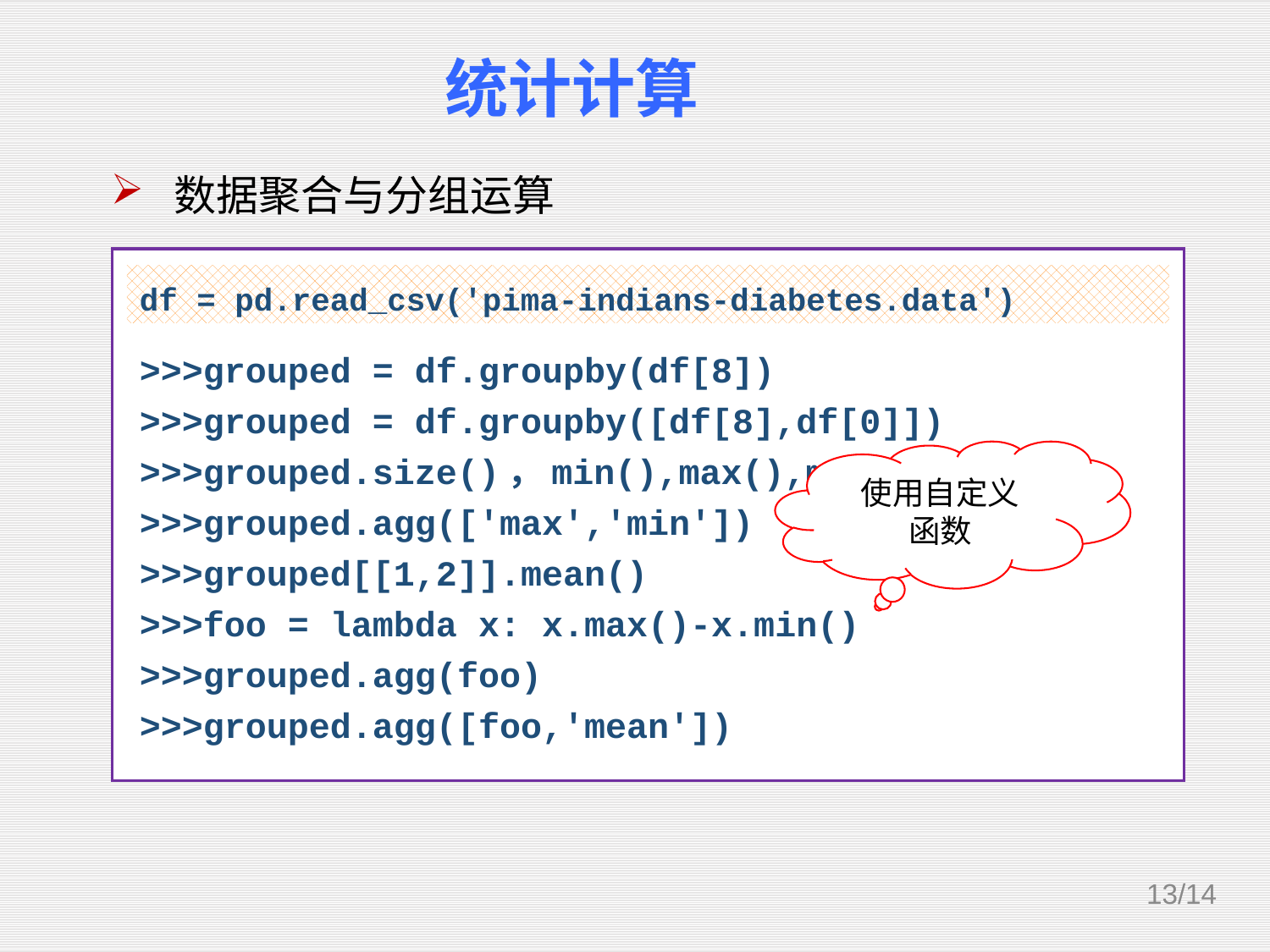

统计计算
数据聚合与分组运算

>>>grouped = df.groupby(df[8])
>>>grouped = df.groupby([df[8],df[0]])
>>>grouped.size()，min(),max(),mean(),sum()
>>>grouped.agg(['max','min'])
>>>grouped[[1,2]].mean()
>>>foo = lambda x: x.max()-x.min()
>>>grouped.agg(foo)
>>>grouped.agg([foo,'mean'])
df = pd.read_csv('pima-indians-diabetes.data')
使用自定义
函数